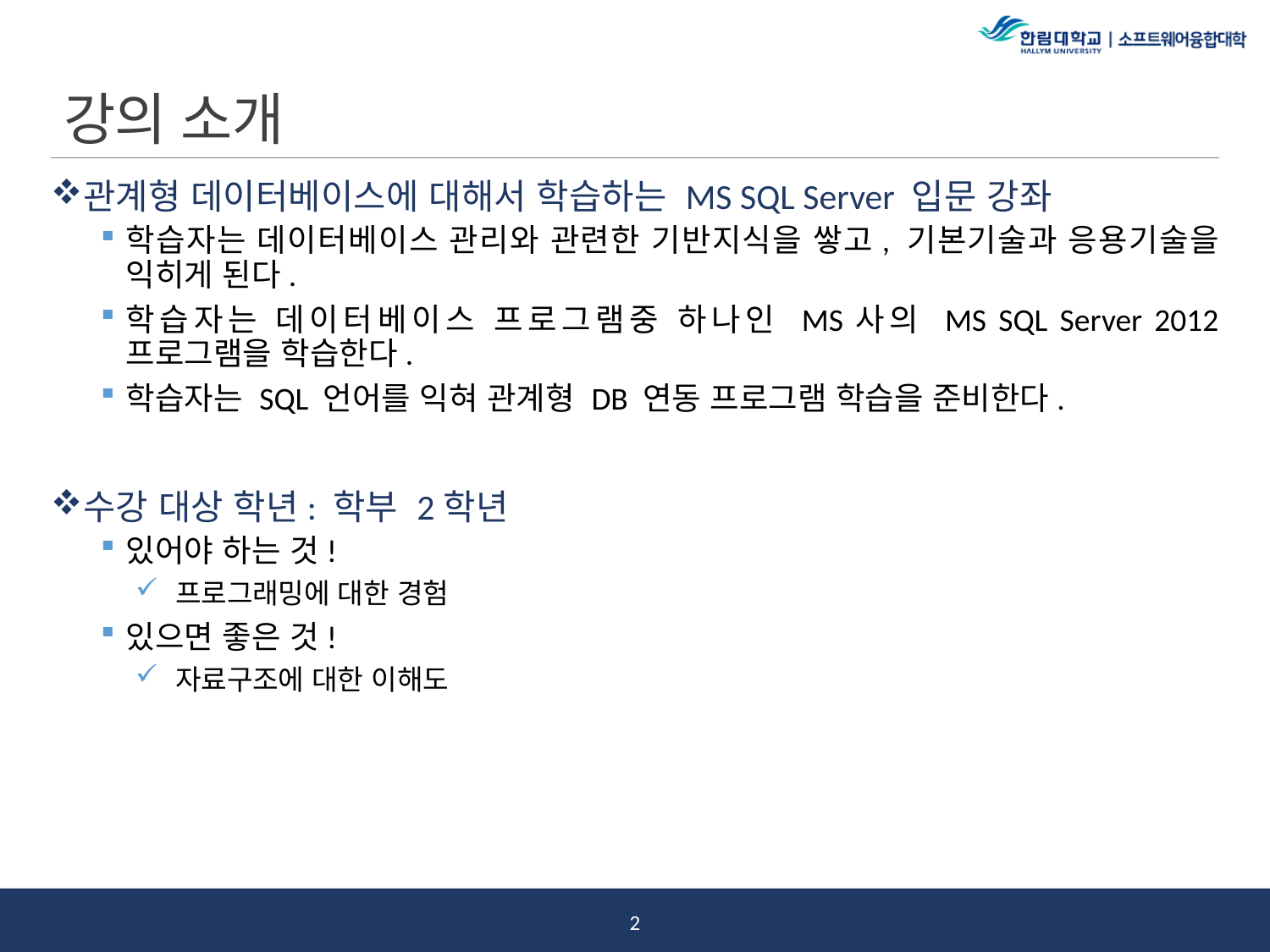

# 강의 소개
관계형 데이터베이스에 대해서 학습하는 MS SQL Server 입문 강좌
학습자는 데이터베이스 관리와 관련한 기반지식을 쌓고, 기본기술과 응용기술을 익히게 된다.
학습자는 데이터베이스 프로그램중 하나인 MS사의 MS SQL Server 2012 프로그램을 학습한다.
학습자는 SQL 언어를 익혀 관계형 DB 연동 프로그램 학습을 준비한다.

수강 대상 학년: 학부 2학년
있어야 하는 것!
프로그래밍에 대한 경험
있으면 좋은 것!
자료구조에 대한 이해도

2